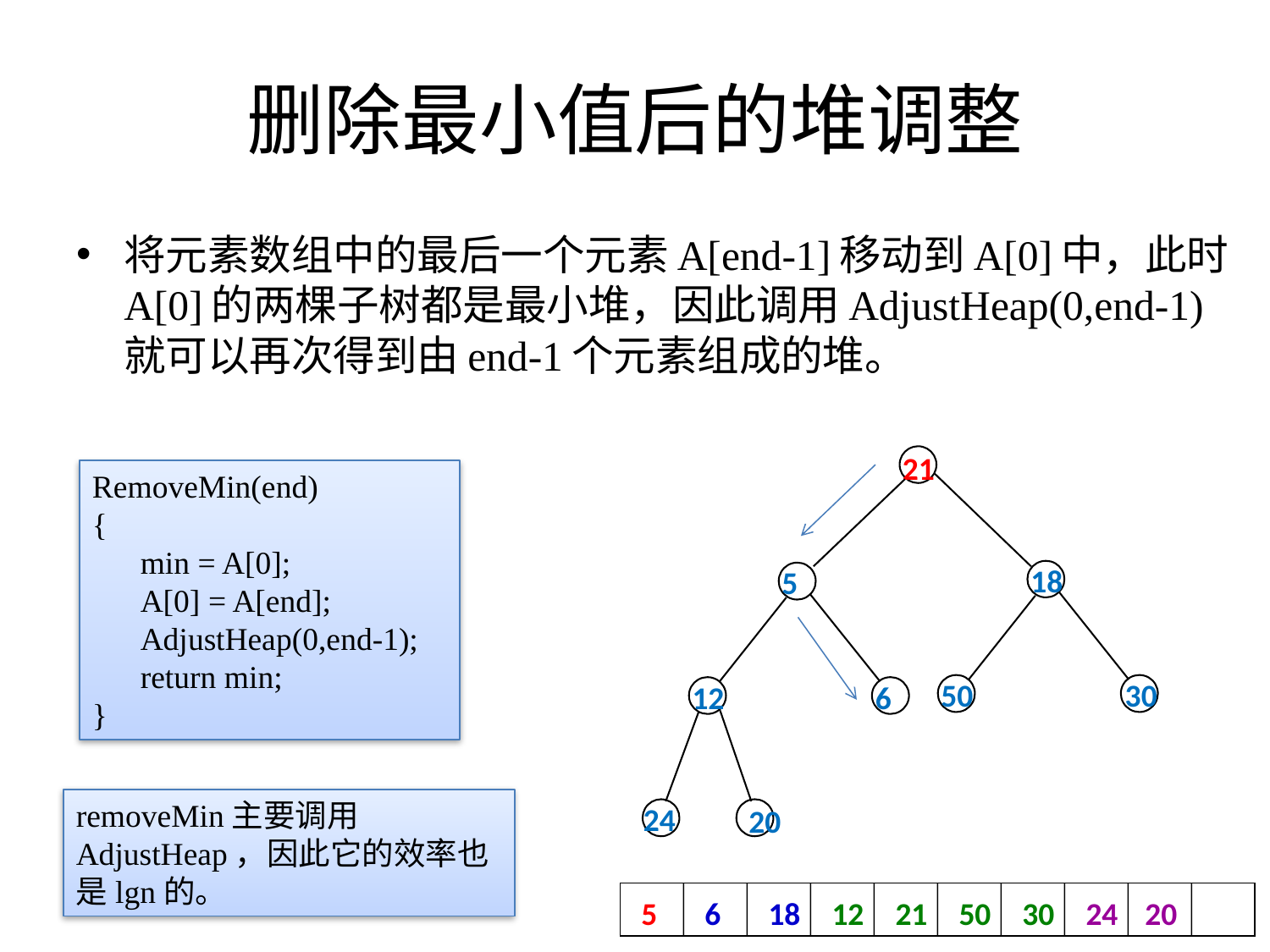

# 删除最小值后的堆调整
将元素数组中的最后一个元素A[end-1]移动到A[0]中，此时A[0]的两棵子树都是最小堆，因此调用AdjustHeap(0,end-1)就可以再次得到由end-1个元素组成的堆。

21

RemoveMin(end)
{
      min = A[0];
      A[0] = A[end];
      AdjustHeap(0,end-1);
      return min;
}

18

5

50

30

12

6

removeMin主要调用AdjustHeap，因此它的效率也是lgn的。

24

20

5
6
18
12
21
50
30
24
20